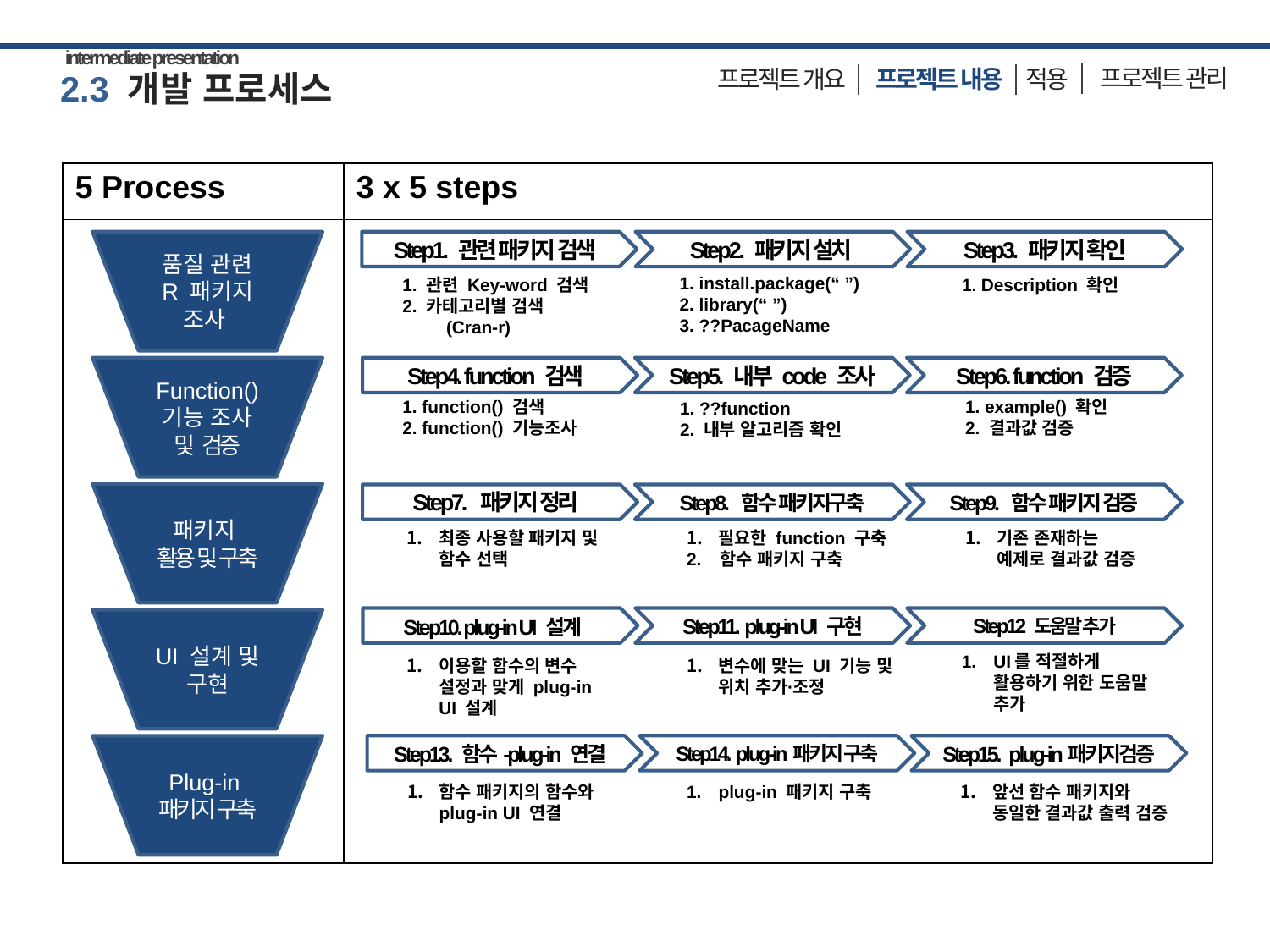

intermediate presentation
프로젝트 관리
적용
 프로젝트 내용
프로젝트 개요

2.3 개발 프로세스

| 5 Process | 3 x 5 steps |
| --- | --- |
|  |  |
Step1. 관련 패키지 검색
Step2. 패키지 설치
Step3. 패키지 확인
품질 관련 R 패키지 조사
Function()
기능 조사
및 검증
패키지
활용 및 구축
UI 설계 및
구현
Plug-in
패키지 구축
1. install.package(“ ”)
2. library(“ ”)
3. ??PacageName
1. 관련 Key-word 검색
2. 카테고리별 검색
         (Cran-r)
1. Description 확인
Step4. function 검색
Step5. 내부 code 조사
Step6. function 검증
1. function() 검색
2. function() 기능조사
1. example() 확인
2. 결과값 검증
1. ??function
2. 내부 알고리즘 확인
Step7.  패키지 정리
Step8.  함수 패키지구축
Step9.  함수 패키지 검증
최종 사용할 패키지 및 함수 선택
필요한 function 구축
2.   함수 패키지 구축
기존 존재하는
예제로 결과값 검증
Step10. plug-in UI 설계
Step11.  plug-in UI 구현
Step12 도움말 추가
UI를 적절하게 활용하기 위한 도움말 추가
이용할 함수의 변수 설정과 맞게 plug-in UI 설계
변수에 맞는 UI 기능 및 위치 추가∙조정
Step13. 함수-plug-in 연결
Step14.  plug-in패키지 구축
Step15.  plug-in패키지검증
plug-in 패키지 구축
함수 패키지의 함수와 plug-in UI 연결
앞선 함수 패키지와
동일한 결과값 출력 검증
11